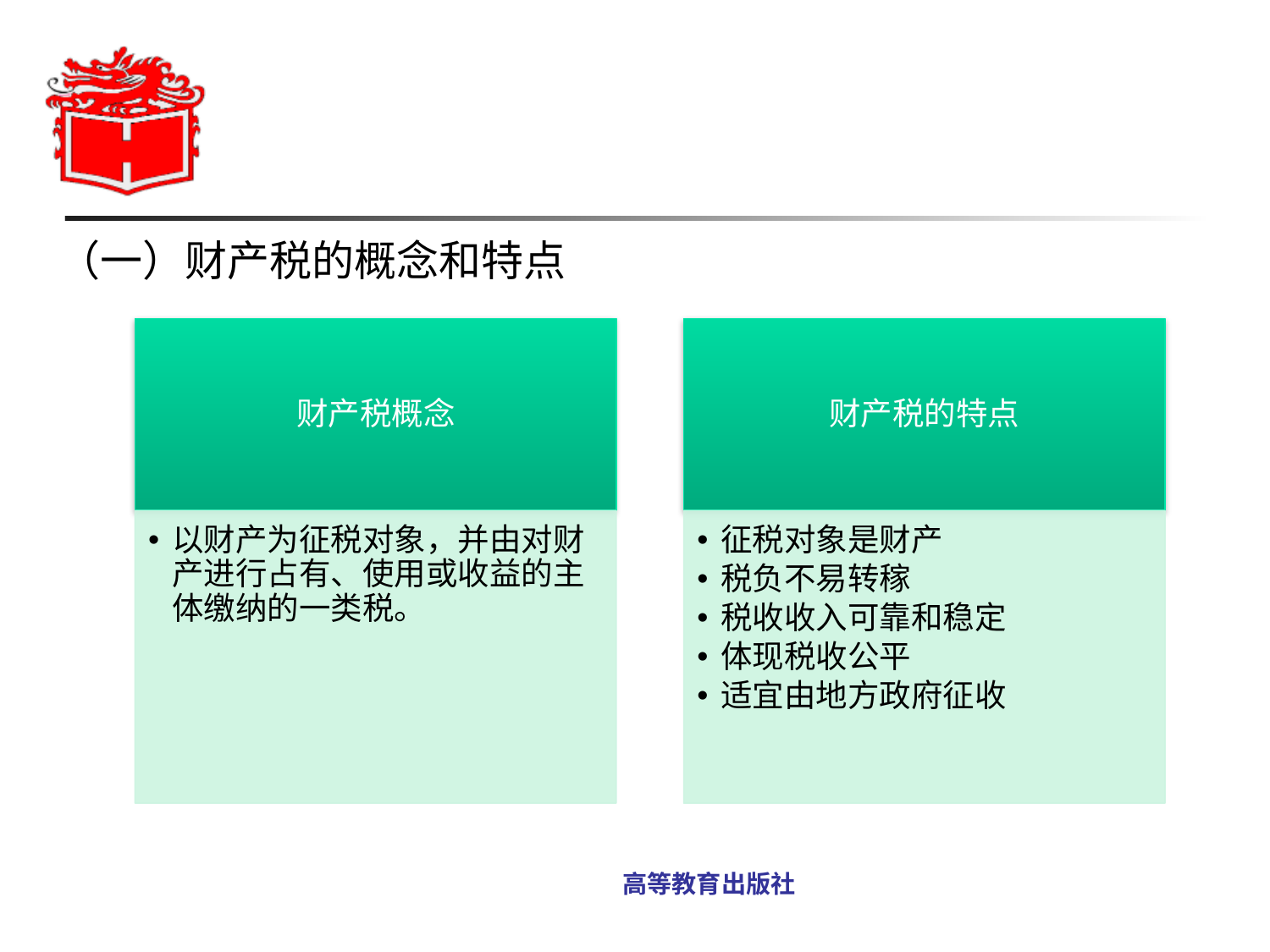

（一）财产税的概念和特点

财产税概念
以财产为征税对象，并由对财产进行占有、使用或收益的主体缴纳的一类税。

财产税的特点
征税对象是财产
税负不易转稼
税收收入可靠和稳定
体现税收公平
适宜由地方政府征收

高等教育出版社